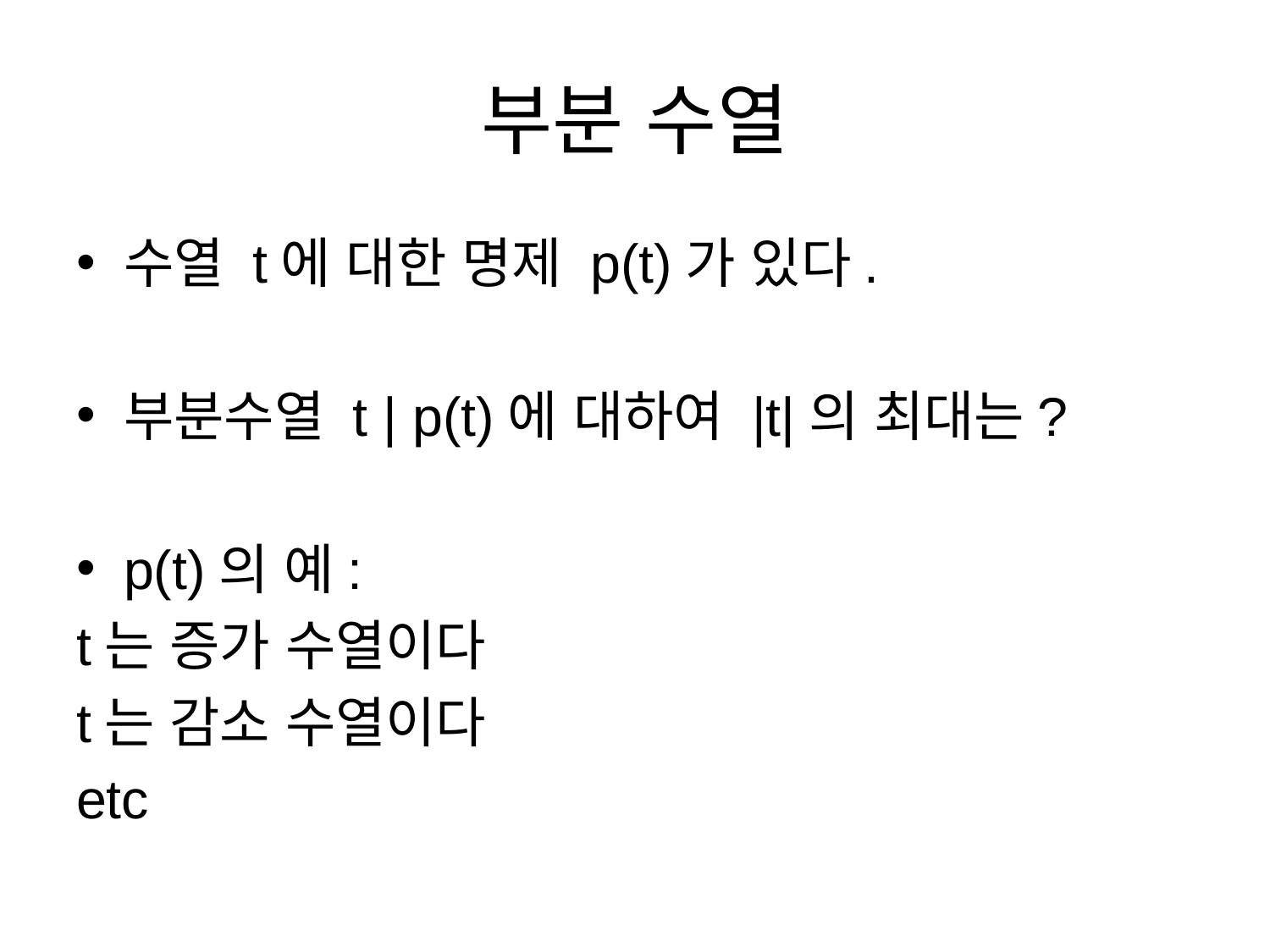

# 부분 수열
수열 t에 대한 명제 p(t)가 있다.

부분수열 t | p(t)에 대하여 |t|의 최대는?

p(t)의 예:
t는 증가 수열이다
t는 감소 수열이다
etc